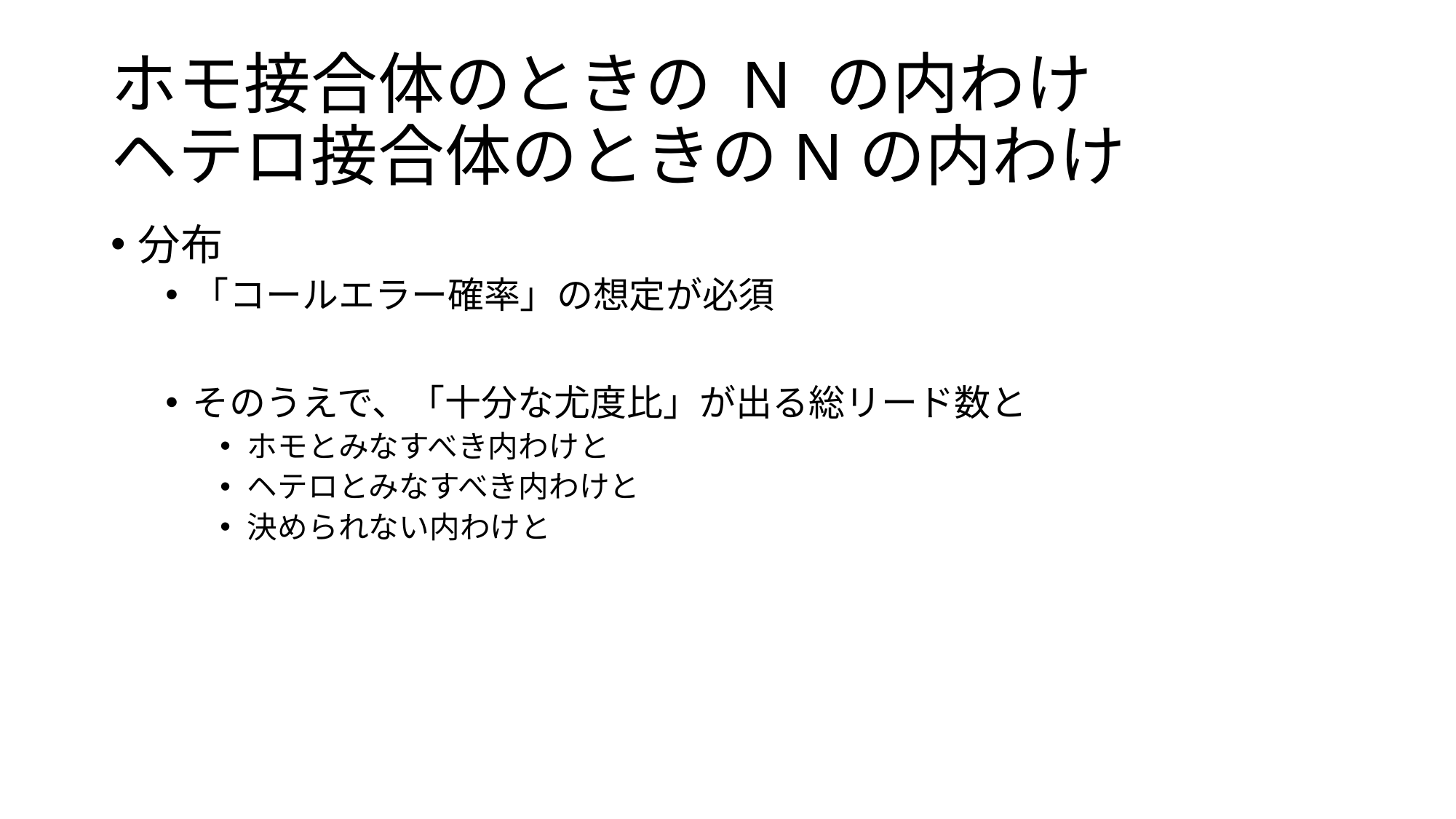

# ホモ接合体のときの N の内わけ ヘテロ接合体のときのNの内わけ
分布
「コールエラー確率」の想定が必須

そのうえで、「十分な尤度比」が出る総リード数と
ホモとみなすべき内わけと
ヘテロとみなすべき内わけと
決められない内わけと